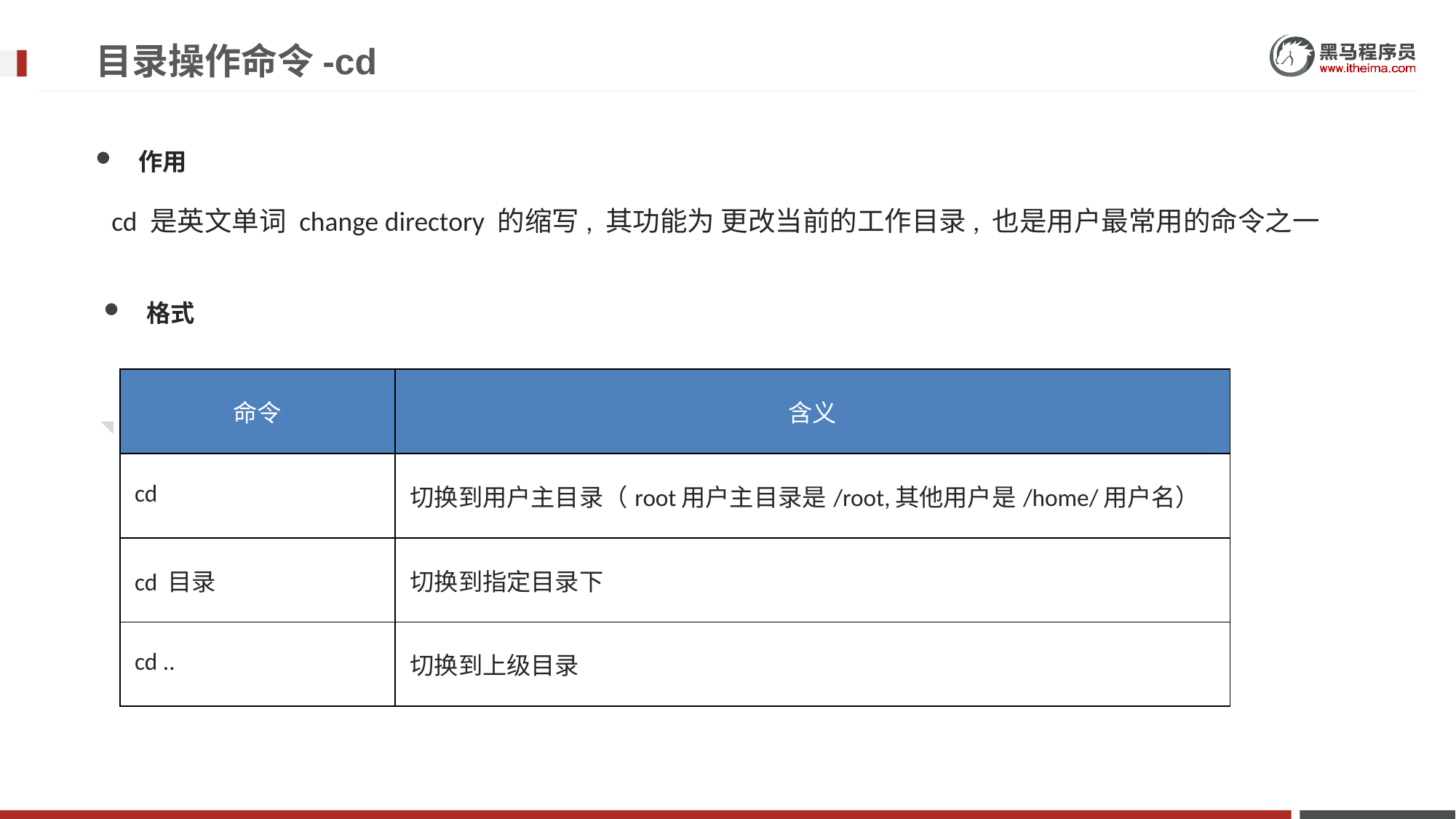

# 目录操作命令-cd
作用
cd 是英文单词 change directory 的缩写, 其功能为 更改当前的工作目录, 也是用户最常用的命令之一
格式
| 命令 | 含义 |
| --- | --- |
| cd | 切换到用户主目录（root用户主目录是/root,其他用户是/home/用户名） |
| cd 目录 | 切换到指定目录下 |
| cd .. | 切换到上级目录 |